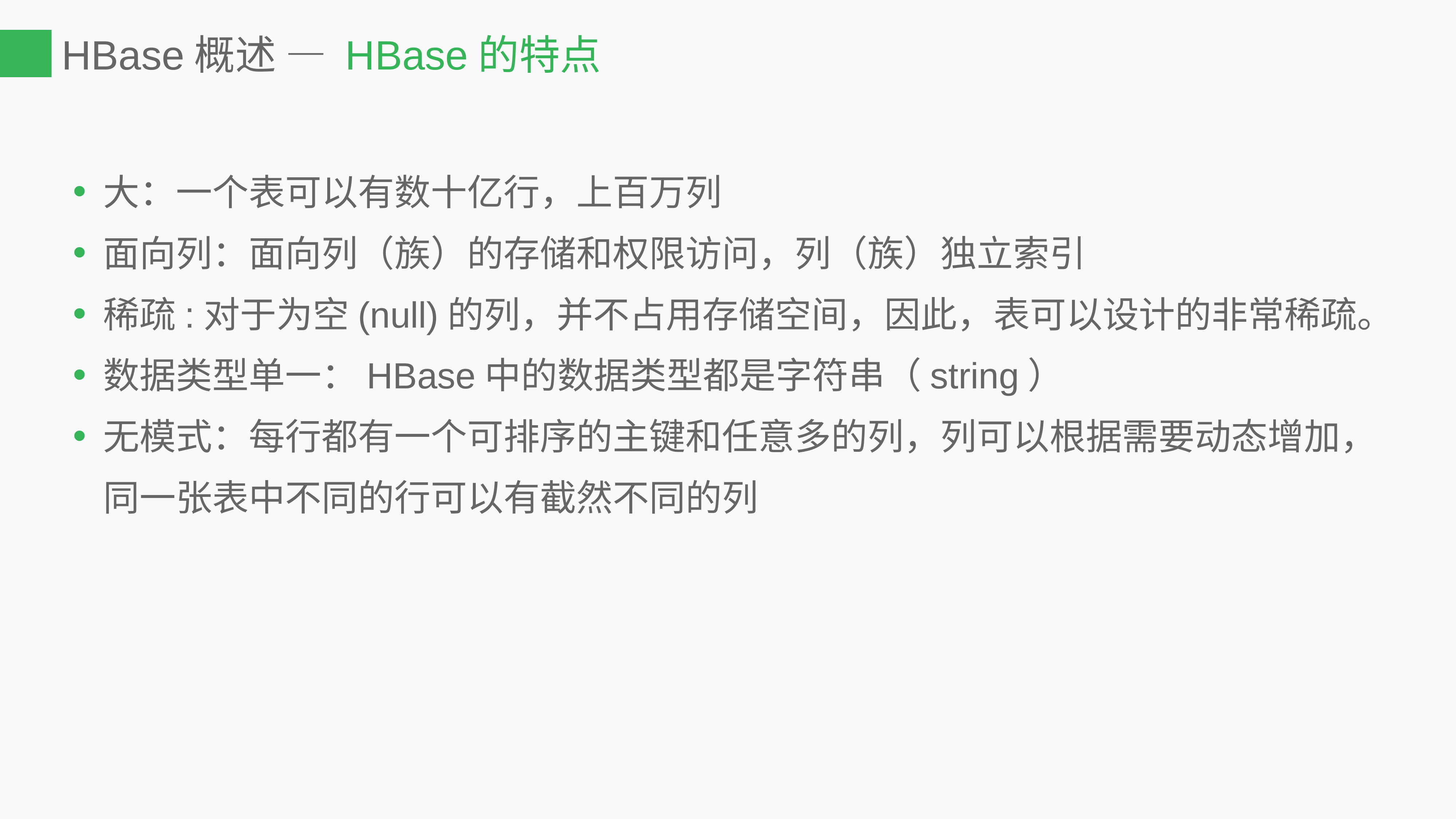

# HBase概述 — HBase的特点
大：一个表可以有数十亿行，上百万列
面向列：面向列（族）的存储和权限访问，列（族）独立索引
稀疏:对于为空(null)的列，并不占用存储空间，因此，表可以设计的非常稀疏。
数据类型单一：HBase中的数据类型都是字符串（string）
无模式：每行都有一个可排序的主键和任意多的列，列可以根据需要动态增加，同一张表中不同的行可以有截然不同的列